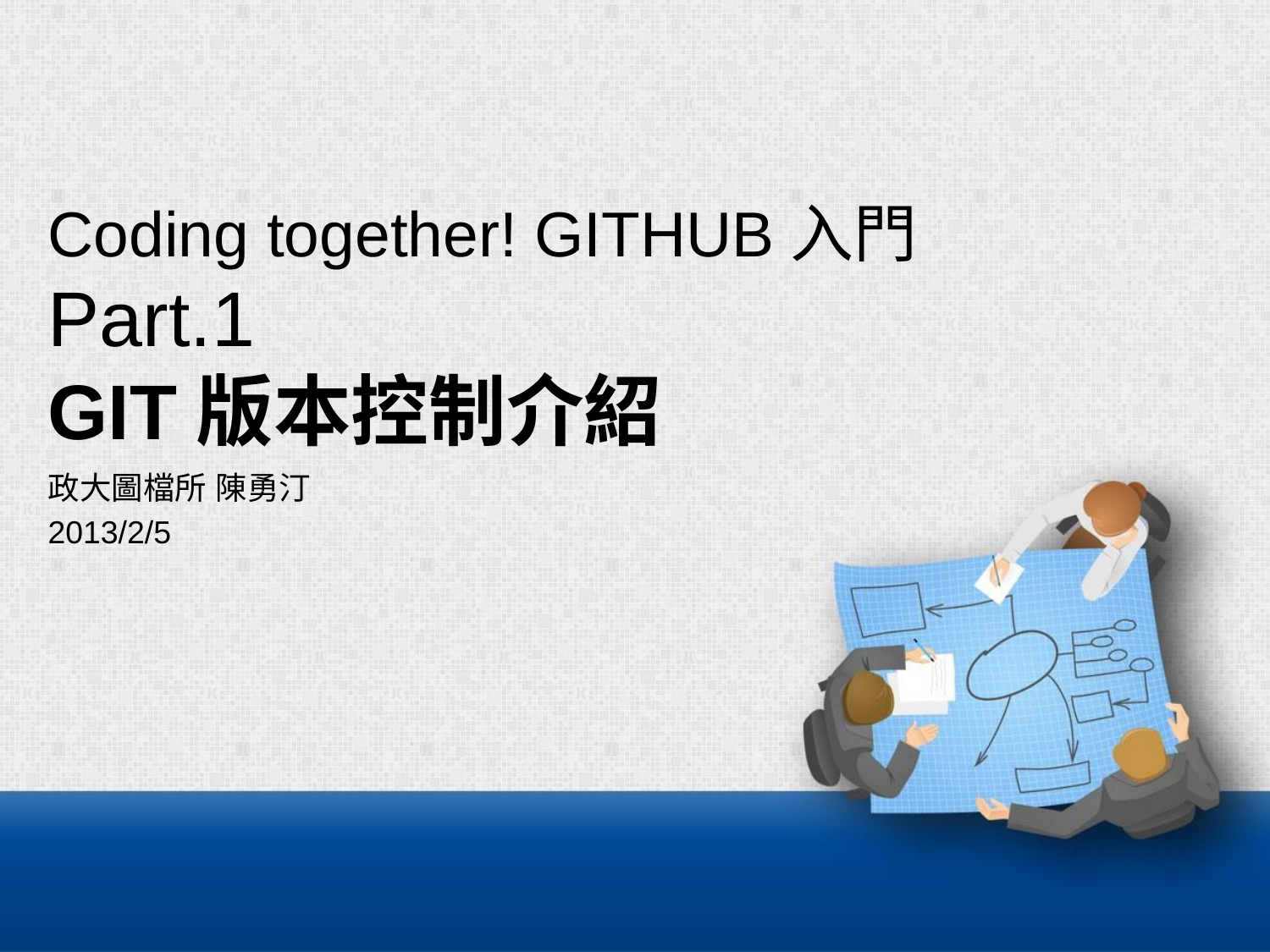

# Coding together! GITHUB入門 Part.1 GIT版本控制介紹
政大圖檔所 陳勇汀
2013/2/5